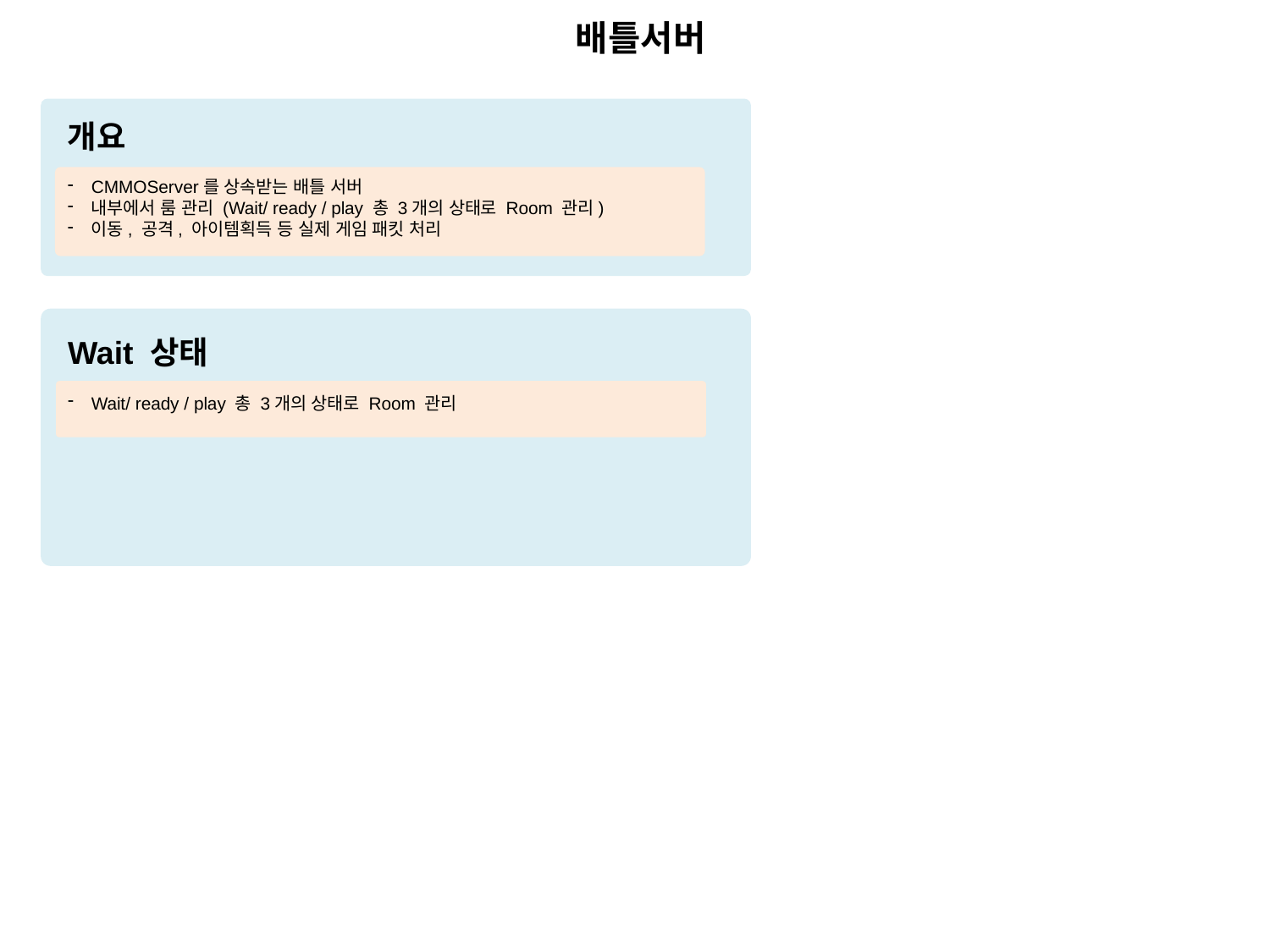

배틀서버

개요

CMMOServer를 상속받는 배틀 서버
내부에서 룸 관리 (Wait/ ready / play 총 3개의 상태로 Room 관리)
이동, 공격, 아이템획득 등 실제 게임 패킷 처리

Wait 상태

Wait/ ready / play 총 3개의 상태로 Room 관리